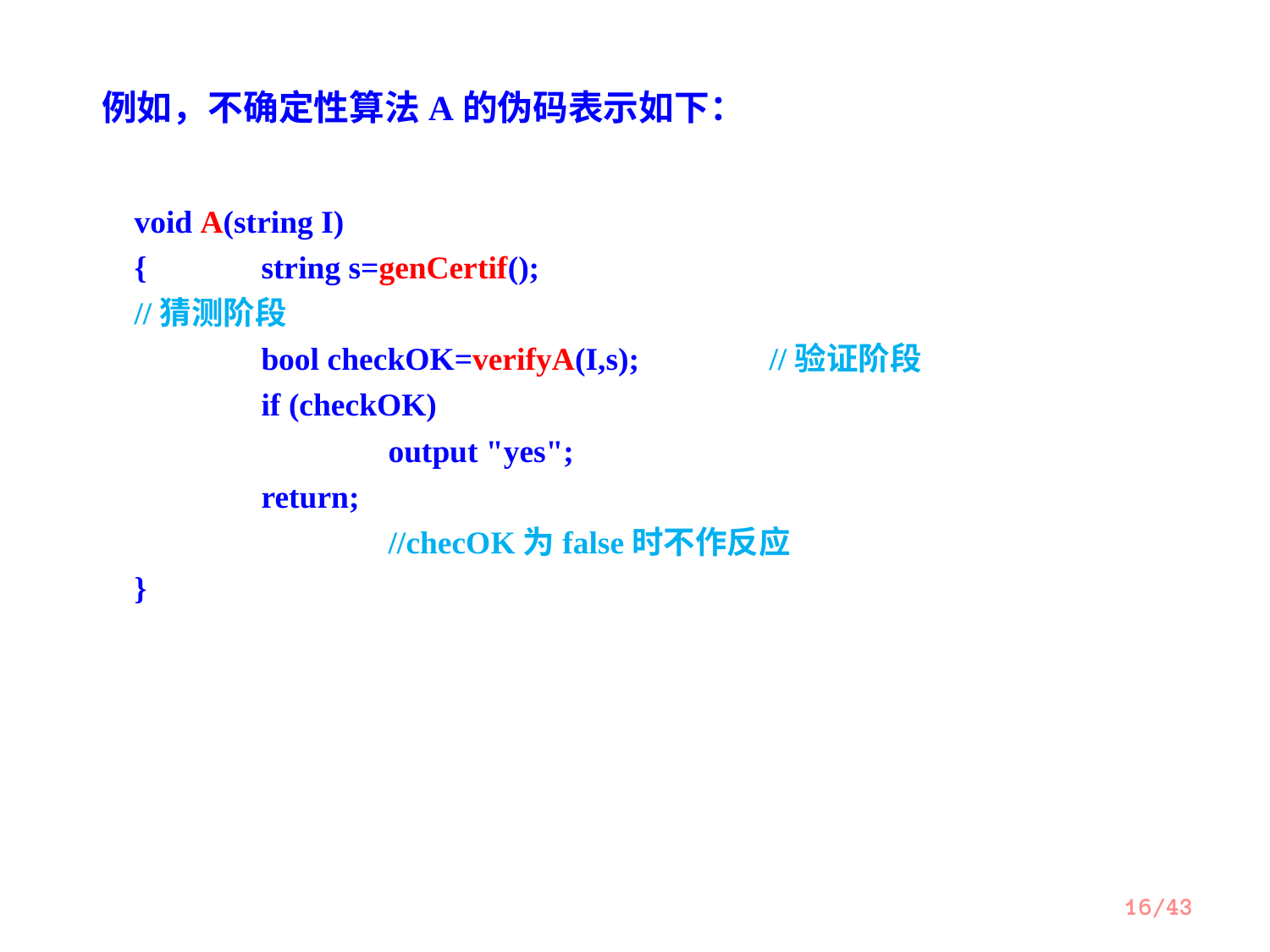

例如，不确定性算法A的伪码表示如下：
void A(string I)
{	string s=genCertif();				//猜测阶段
	bool checkOK=verifyA(I,s);		//验证阶段
 	if (checkOK)
  		output "yes";
 	return;								//checOK为false时不作反应
}
16/43